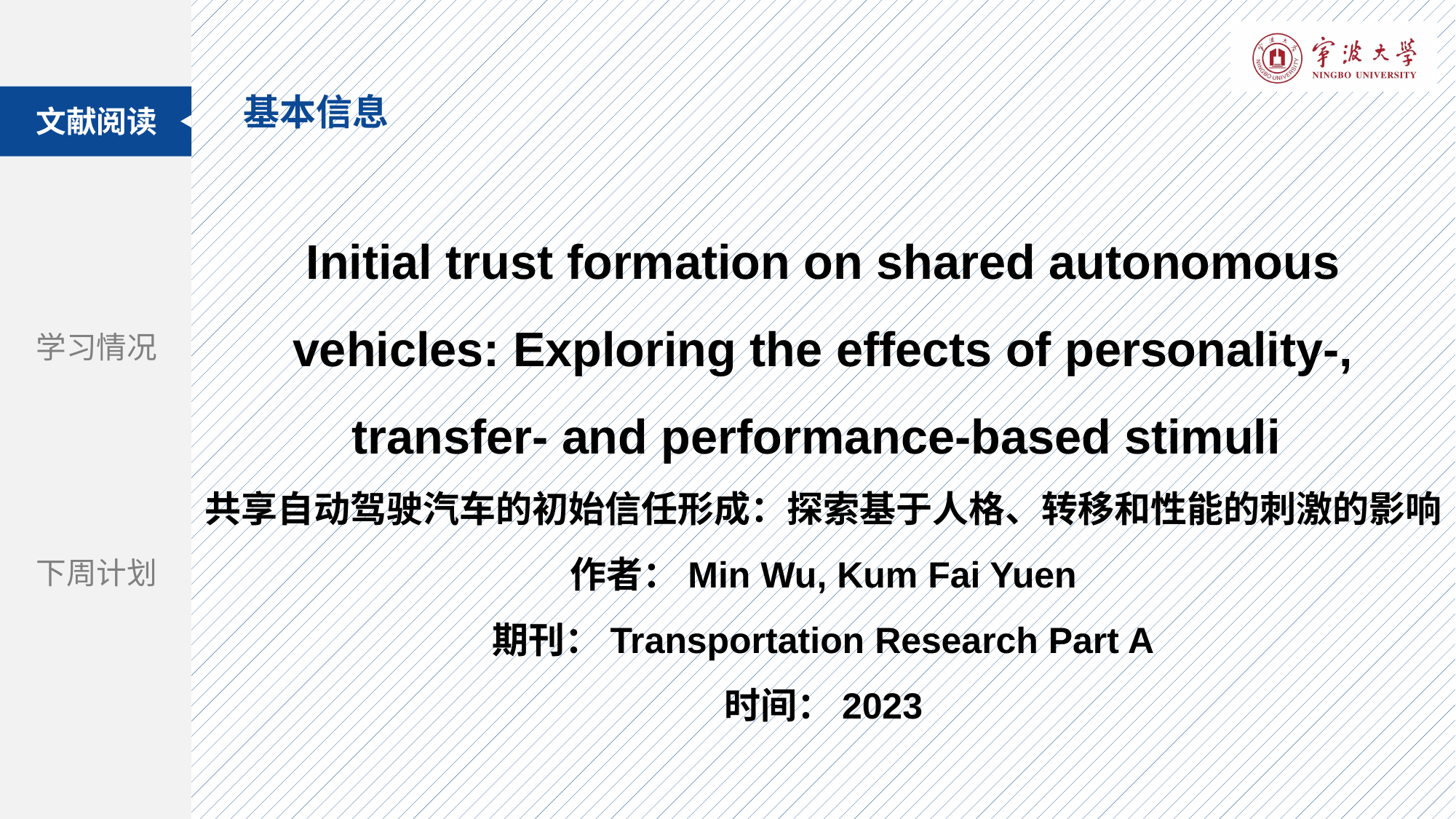

基本信息

文献阅读
Initial trust formation on shared autonomous vehicles: Exploring the effects of personality-, transfer- and performance-based stimuli
共享自动驾驶汽车的初始信任形成：探索基于人格、转移和性能的刺激的影响
作者：Min Wu, Kum Fai Yuen
期刊：Transportation Research Part A
时间：2023
学习情况
下周计划